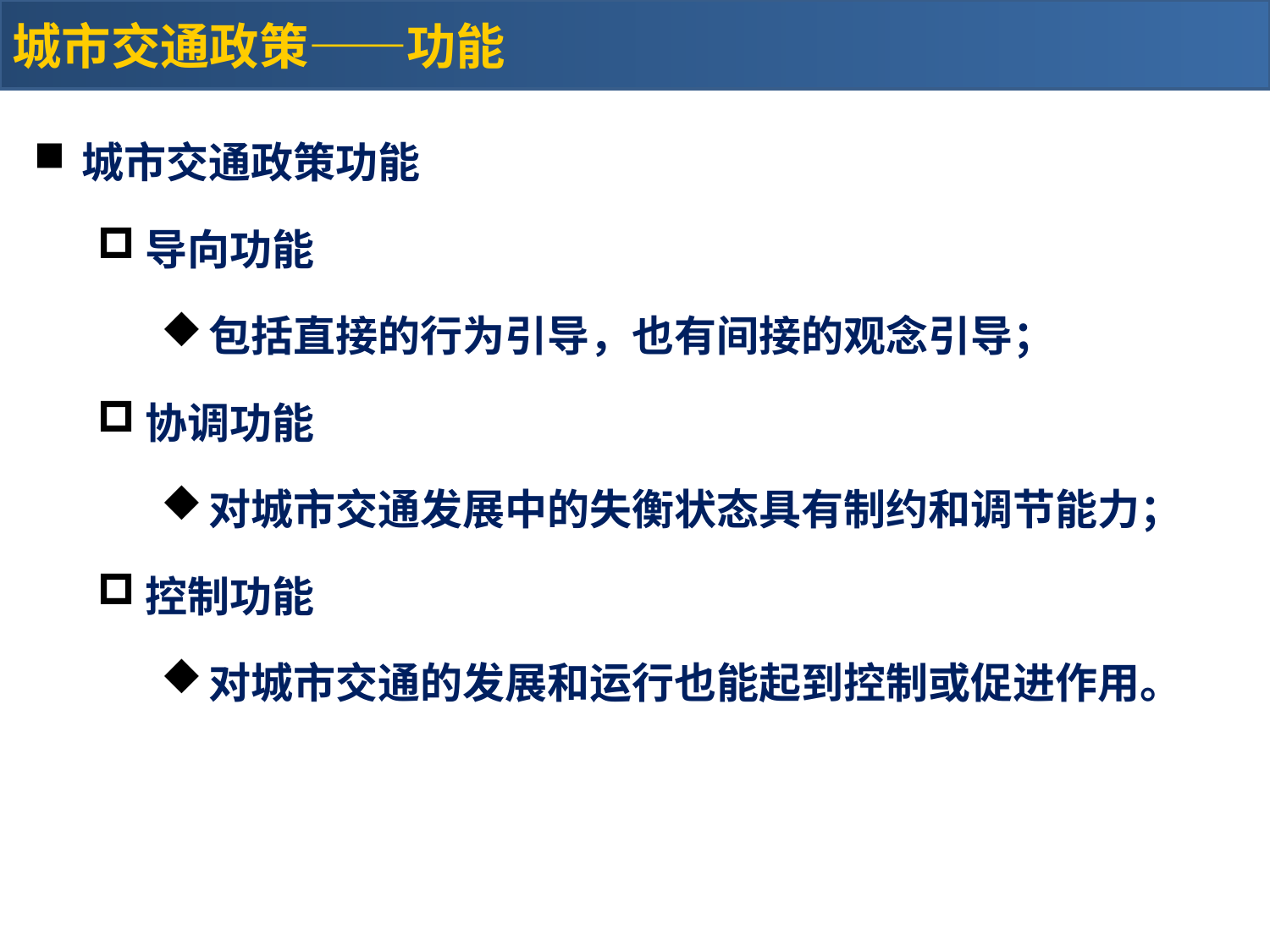

城市交通政策——功能
城市交通政策功能
导向功能
包括直接的行为引导，也有间接的观念引导；
协调功能
对城市交通发展中的失衡状态具有制约和调节能力；
控制功能
对城市交通的发展和运行也能起到控制或促进作用。